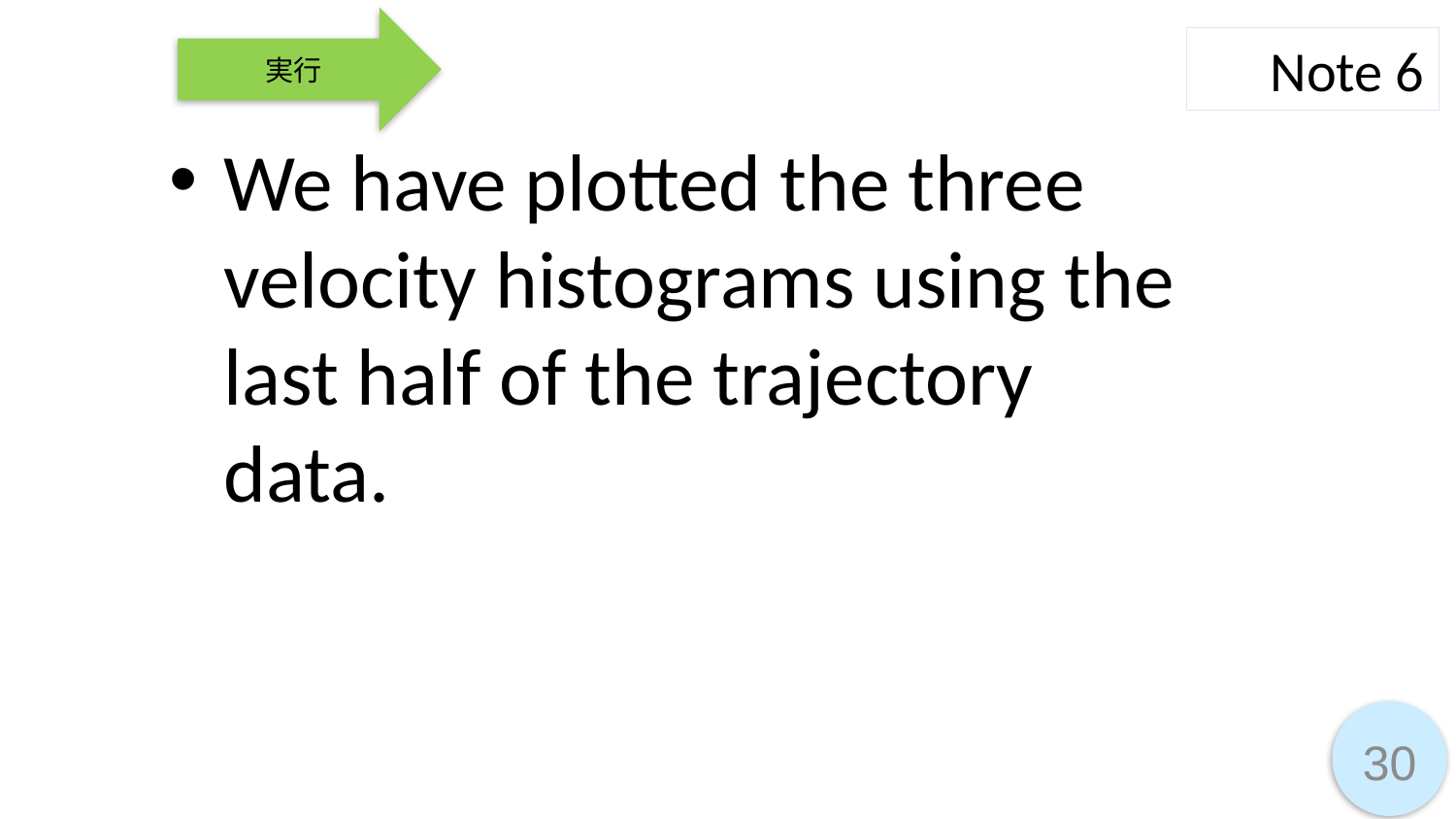

実行
Note 6
We have plotted the three velocity histograms using the last half of the trajectory data.
30